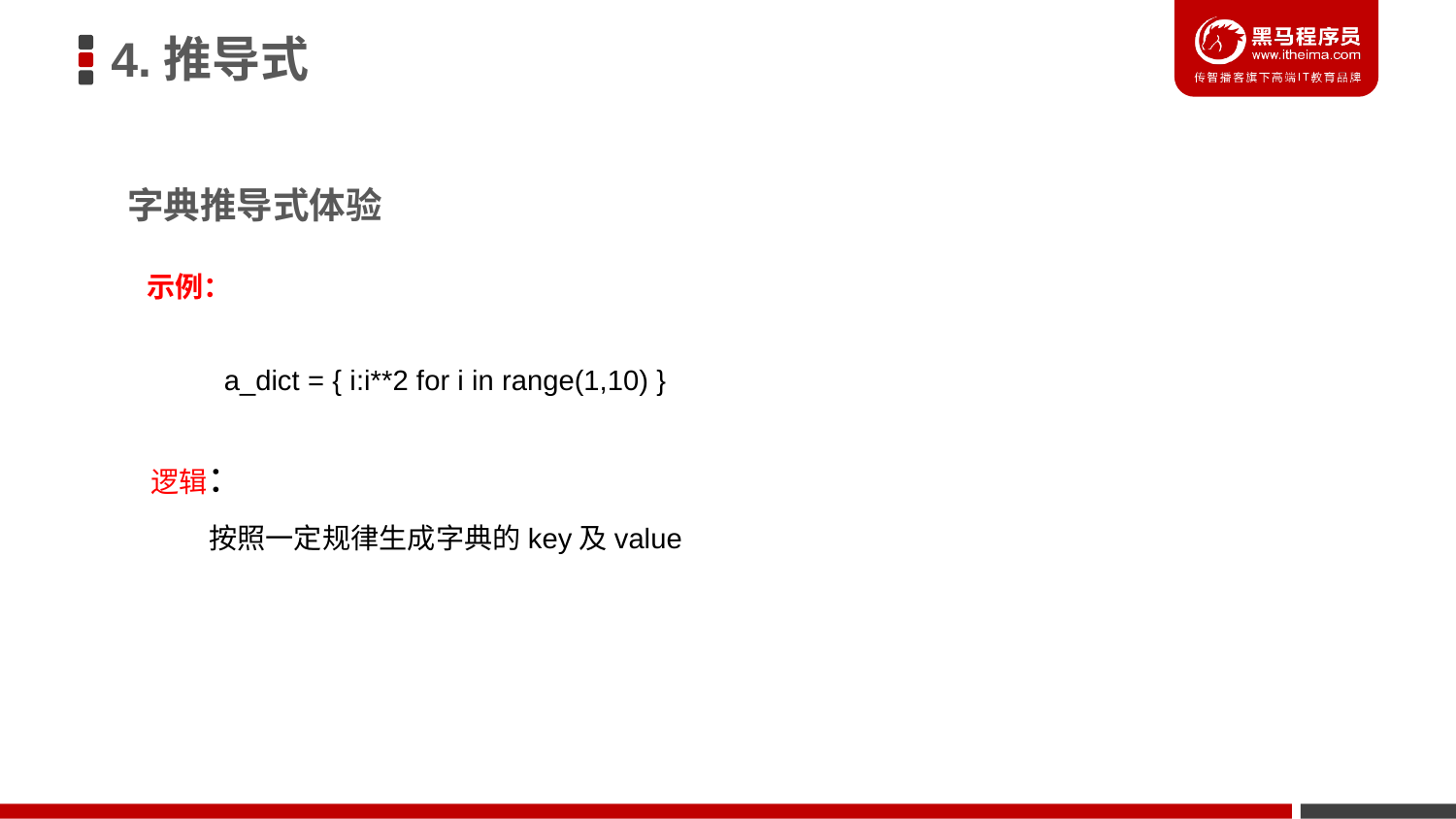

4.推导式
字典推导式体验
示例：
a_dict = { i:i**2 for i in range(1,10) }
逻辑：
      按照一定规律生成字典的key及value